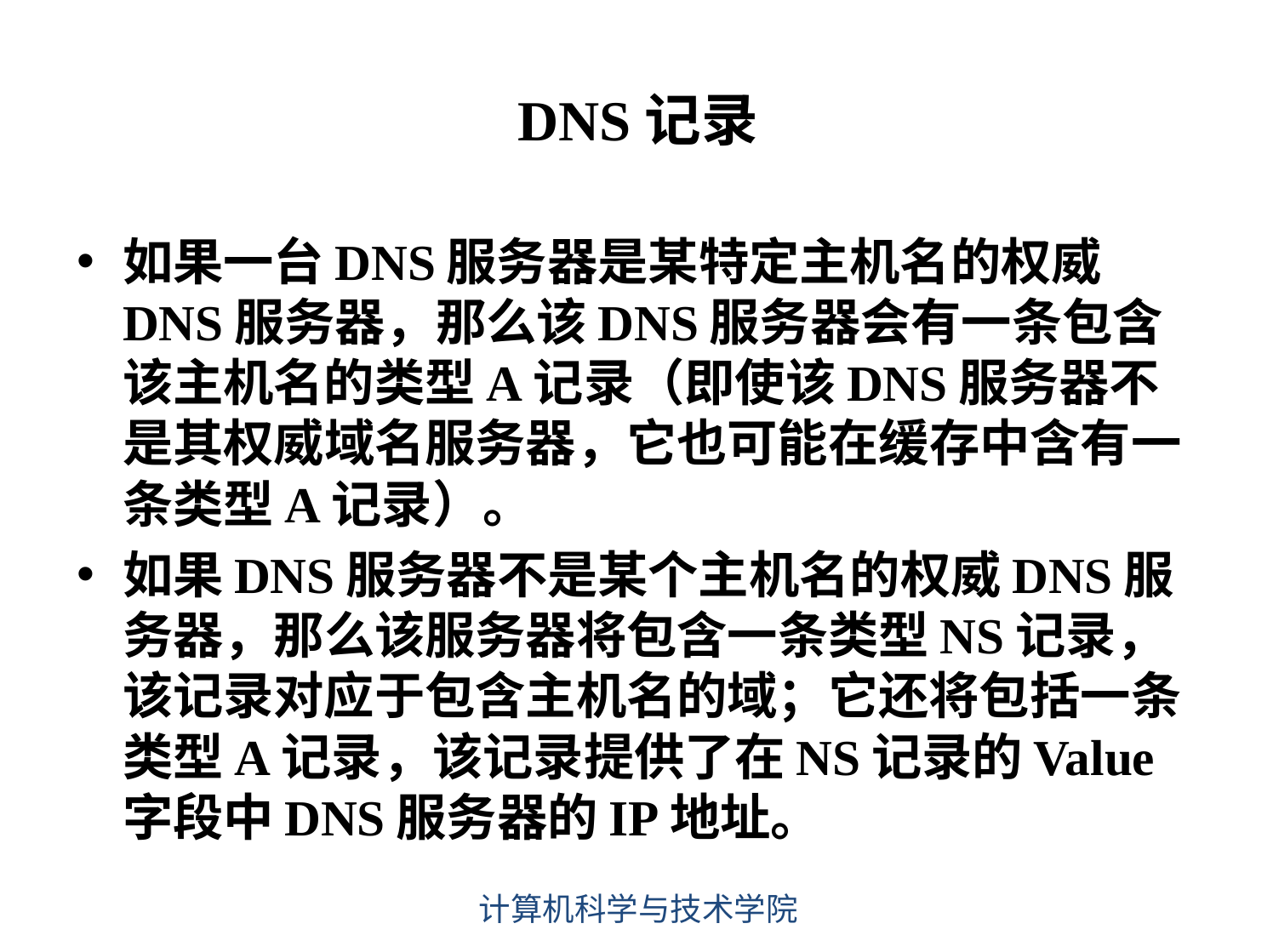

# DNS记录
如果一台DNS服务器是某特定主机名的权威DNS服务器，那么该DNS服务器会有一条包含该主机名的类型A记录（即使该DNS服务器不是其权威域名服务器，它也可能在缓存中含有一条类型A记录）。
如果DNS服务器不是某个主机名的权威DNS服务器，那么该服务器将包含一条类型NS记录，该记录对应于包含主机名的域；它还将包括一条类型A记录，该记录提供了在NS记录的Value字段中DNS服务器的IP地址。

计算机科学与技术学院
18